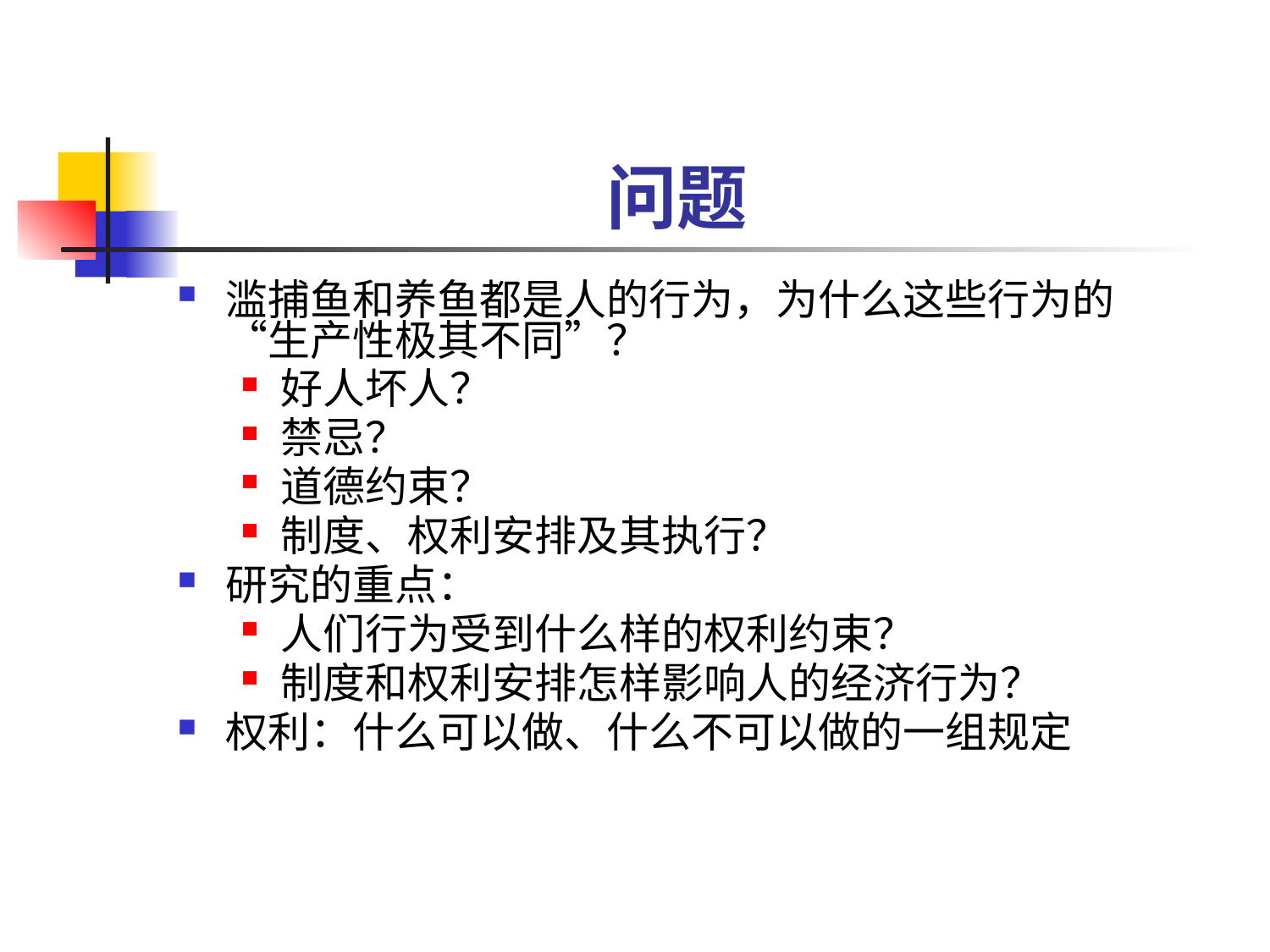

# 问题
滥捕鱼和养鱼都是人的行为，为什么这些行为的“生产性极其不同”？
好人坏人？
禁忌？
道德约束？
制度、权利安排及其执行？
研究的重点：
人们行为受到什么样的权利约束？
制度和权利安排怎样影响人的经济行为？
权利：什么可以做、什么不可以做的一组规定